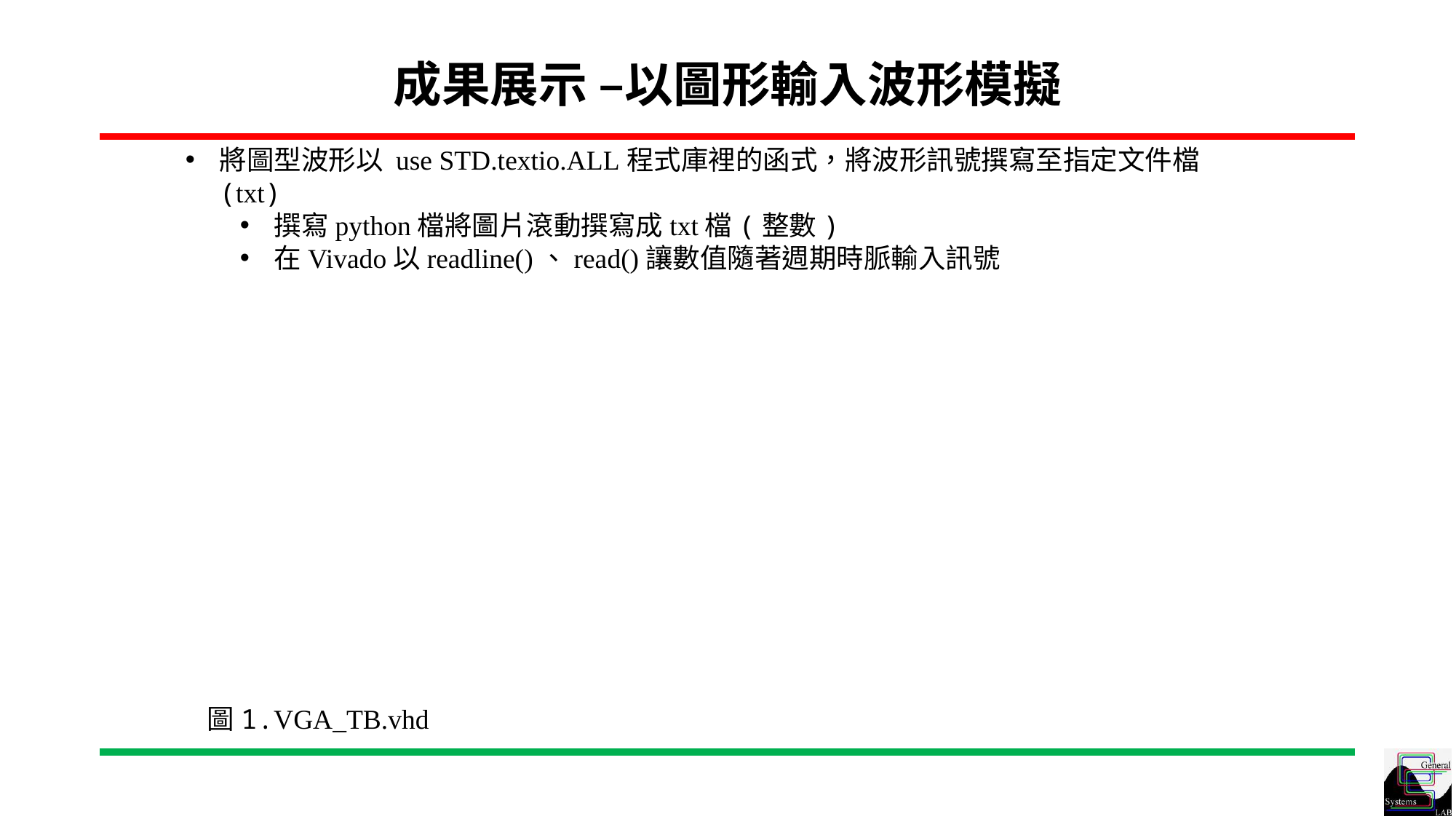

# 成果展示 –以圖形輸入波形模擬
將圖型波形以 use STD.textio.ALL程式庫裡的函式，將波形訊號撰寫至指定文件檔(txt)
撰寫python檔將圖片滾動撰寫成txt檔(整數)
在Vivado以readline()、read()讓數值隨著週期時脈輸入訊號
圖1.VGA_TB.vhd